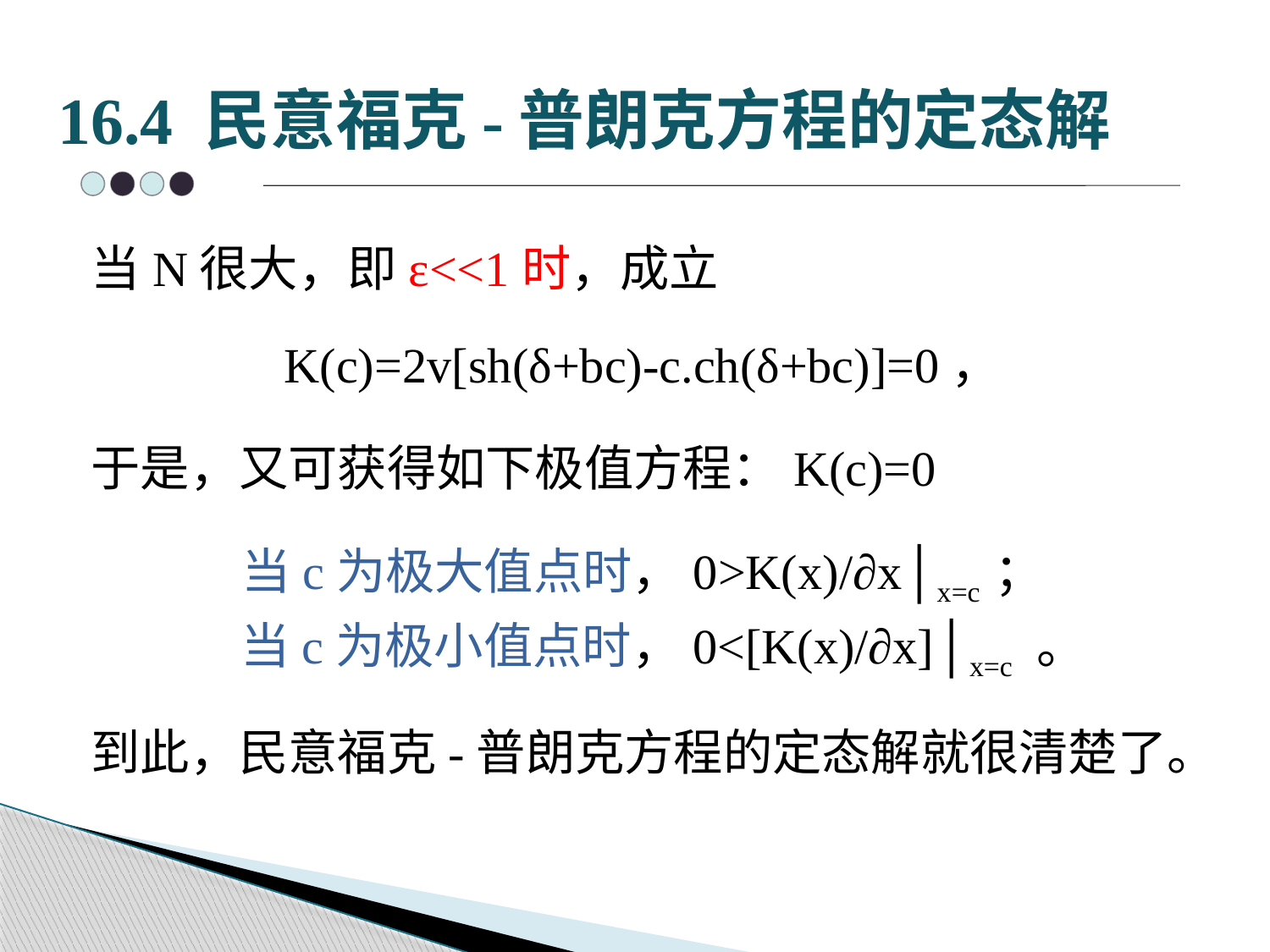

# 16.4 民意福克-普朗克方程的定态解

当N很大，即ε<<1时，成立

K(c)=2v[sh(δ+bc)-c.ch(δ+bc)]=0，

于是，又可获得如下极值方程：K(c)=0

当c为极大值点时，0>K(x)/∂x│x=c ；
	 当c为极小值点时，0<[K(x)/∂x]│x=c 。

到此，民意福克-普朗克方程的定态解就很清楚了。